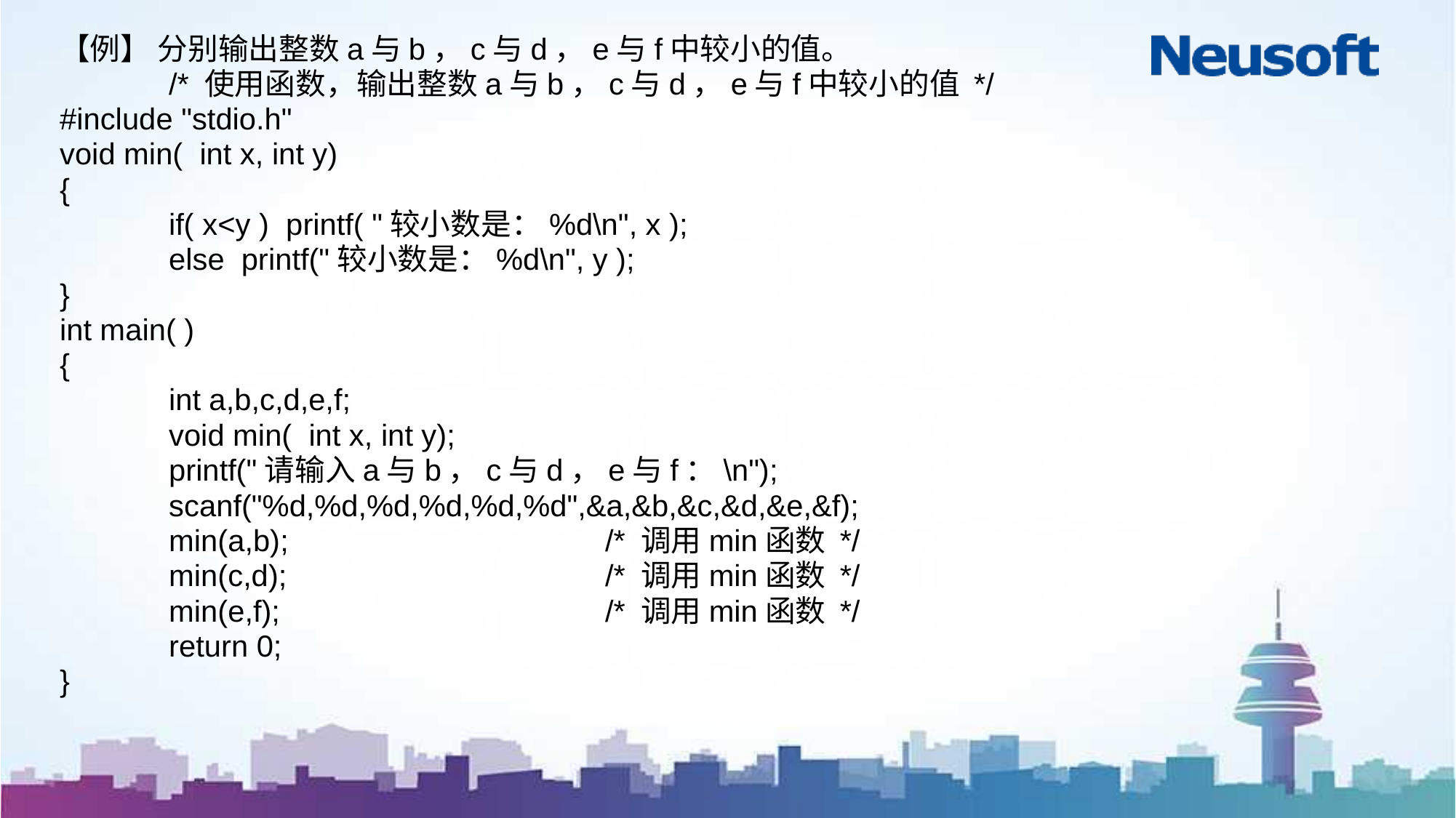

【例】 分别输出整数a与b，c与d，e与f中较小的值。
	/* 使用函数，输出整数a与b，c与d，e与f中较小的值 */
#include "stdio.h"
void min(  int x, int y)
{
 	if( x<y )  printf( "较小数是：%d\n", x );
 	else  printf("较小数是：%d\n", y );
}
int main( )
{
 	int a,b,c,d,e,f;
 	void min(  int x, int y);
 	printf("请输入a与b，c与d，e与f：\n");
 	scanf("%d,%d,%d,%d,%d,%d",&a,&b,&c,&d,&e,&f);
 	min(a,b); 			/* 调用min函数 */
 	min(c,d); 			/* 调用min函数 */
 	min(e,f); 			/* 调用min函数 */
 	return 0;
}